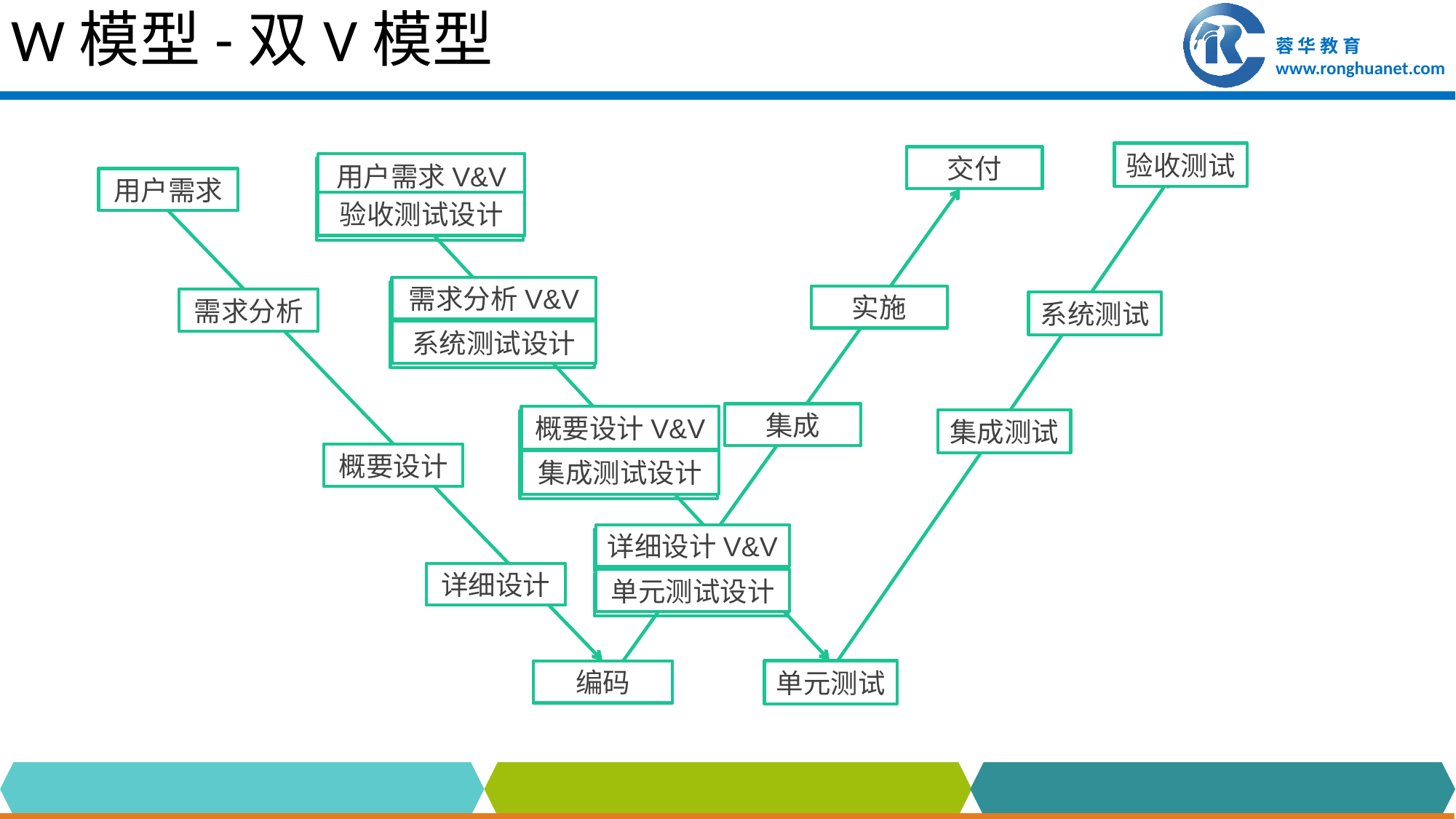

# W模型-双V模型
验收测试
系统测试
集成测试
单元测试
交付
用户需求
实施
需求分析
集成
概要设计
详细设计
编码
用户需求V&V
用户需求V&V
验收测试设计
验收测试设计
需求分析V&V
需求分析V&V
系统测试设计
系统测试设计
概要设计V&V
概要设计V&V
集成测试设计
集成测试设计
详细设计V&V
详细设计V&V
单元测试设计
单元测试设计